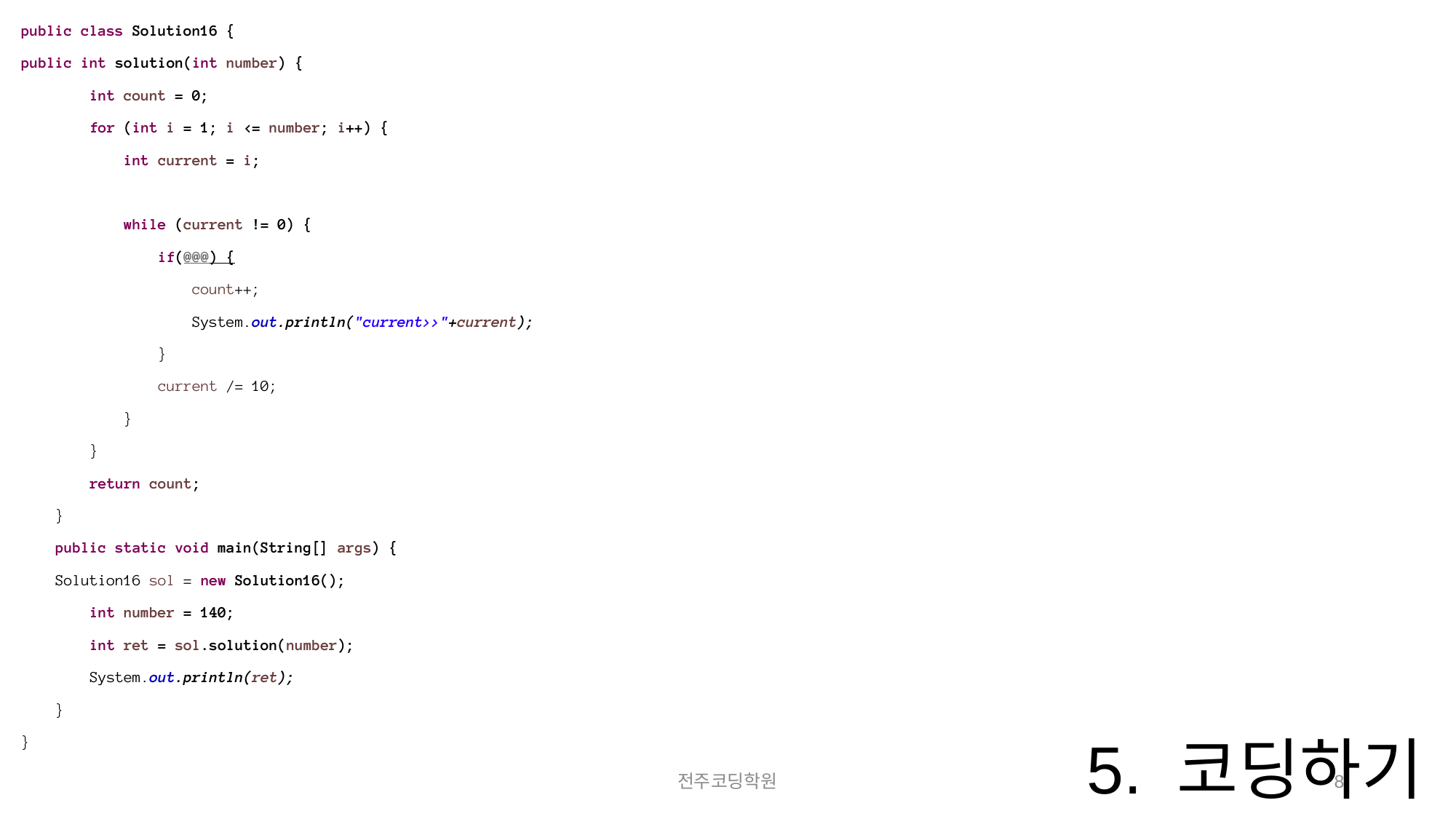

public class Solution16 {
public int solution(int number) {
        int count = 0;
        for (int i = 1; i <= number; i++) {
            int current = i;

            while (current != 0) {
                if(@@@) {
                    count++;
                    System.out.println("current>>"+current);
                }
                current /= 10;
            }
        }
        return count;
    }
    public static void main(String[] args) {
    Solution16 sol = new Solution16();
        int number = 140;
        int ret = sol.solution(number);
        System.out.println(ret);
    }
}
# 5. 코딩하기
전주코딩학원
8